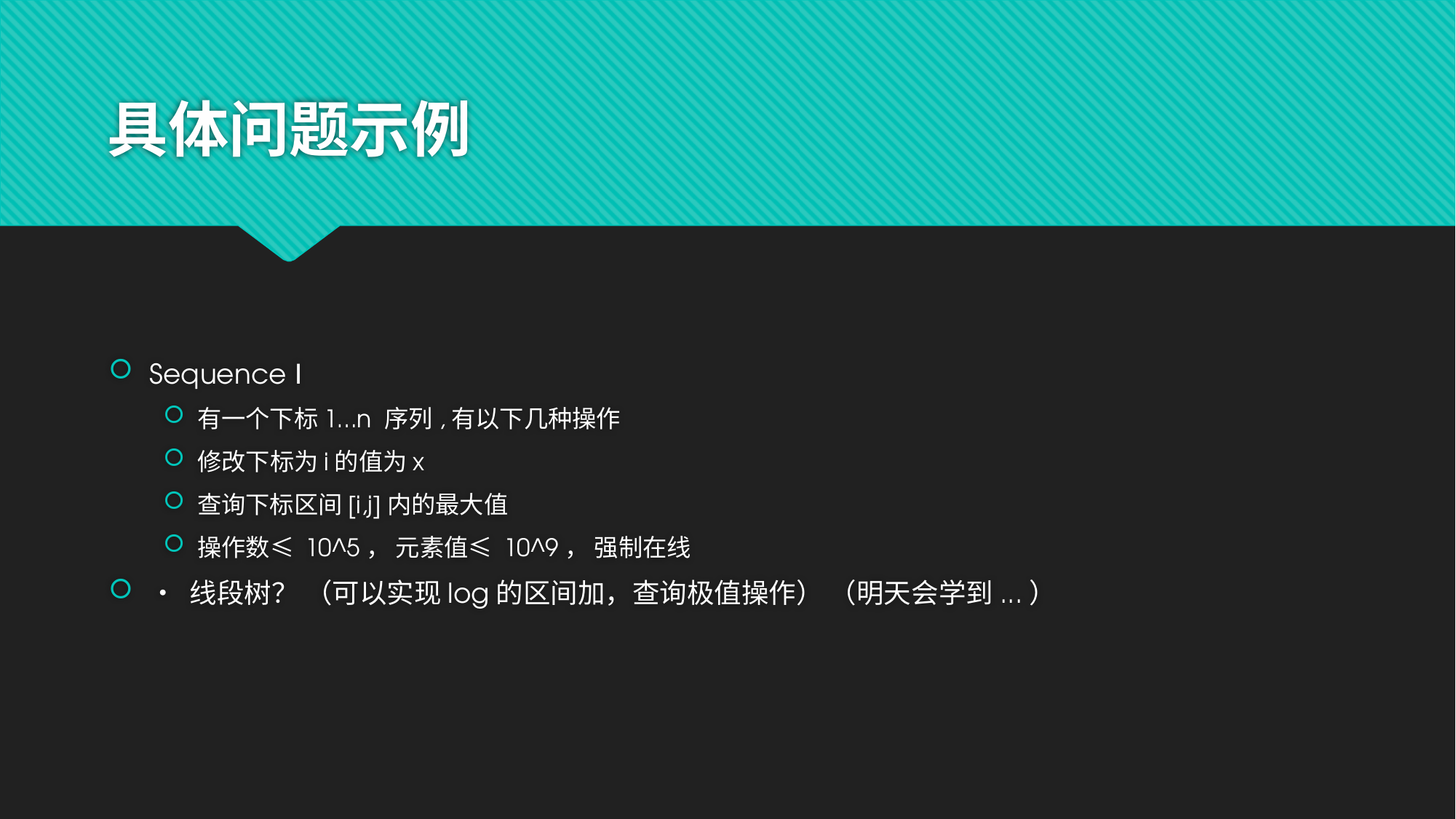

# 具体问题示例
Sequence Ⅰ
有一个下标1…n 序列,有以下几种操作
修改下标为i的值为x
查询下标区间[i,j]内的最大值
操作数≤ 10^5， 元素值≤ 10^9， 强制在线
• 线段树？ （可以实现log的区间加，查询极值操作） （明天会学到...）